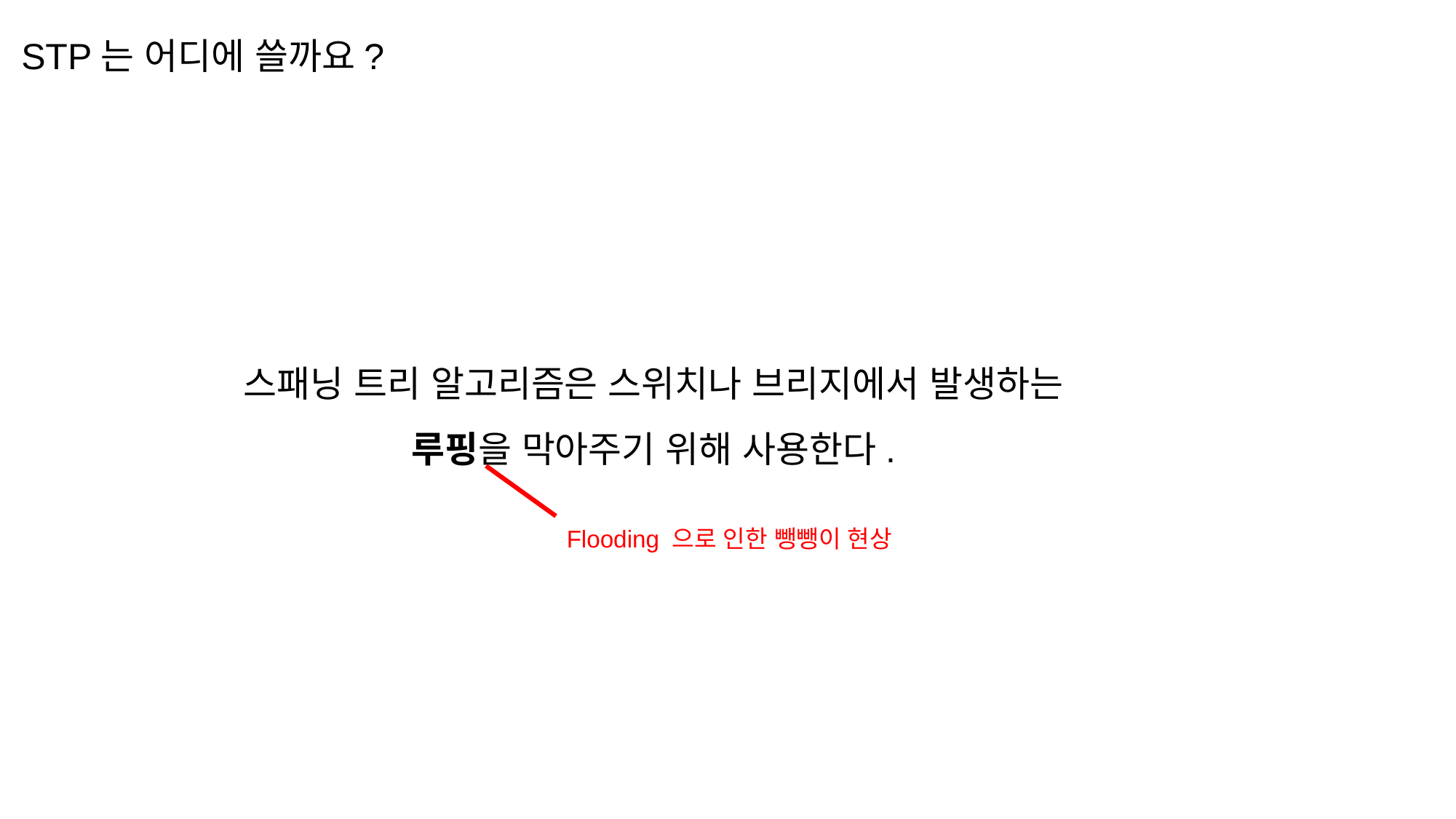

STP는 어디에 쓸까요?
스패닝 트리 알고리즘은 스위치나 브리지에서 발생하는
루핑을 막아주기 위해 사용한다.
Flooding 으로 인한 뺑뺑이 현상